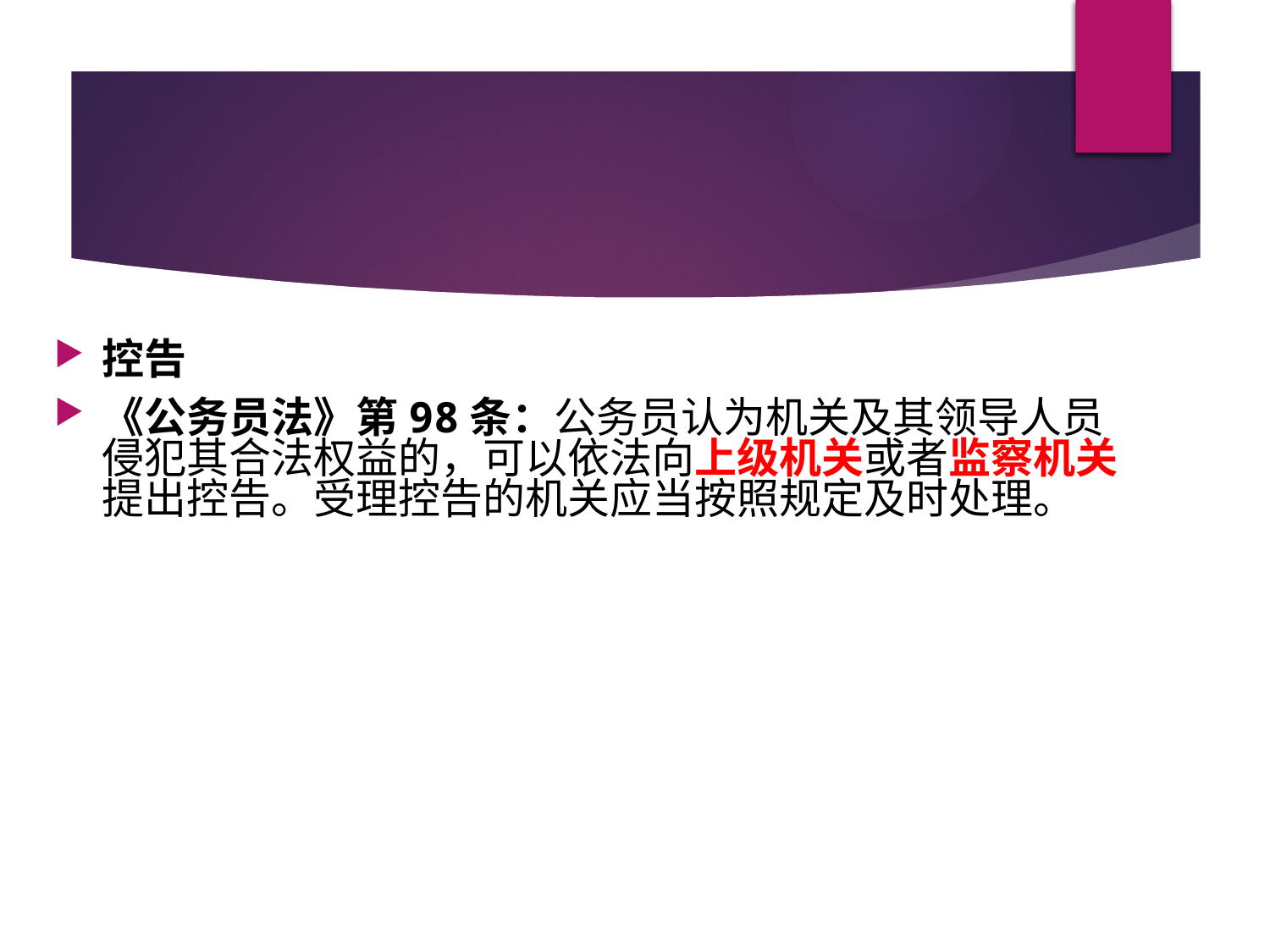

控告
《公务员法》第98条：公务员认为机关及其领导人员侵犯其合法权益的，可以依法向上级机关或者监察机关提出控告。受理控告的机关应当按照规定及时处理。